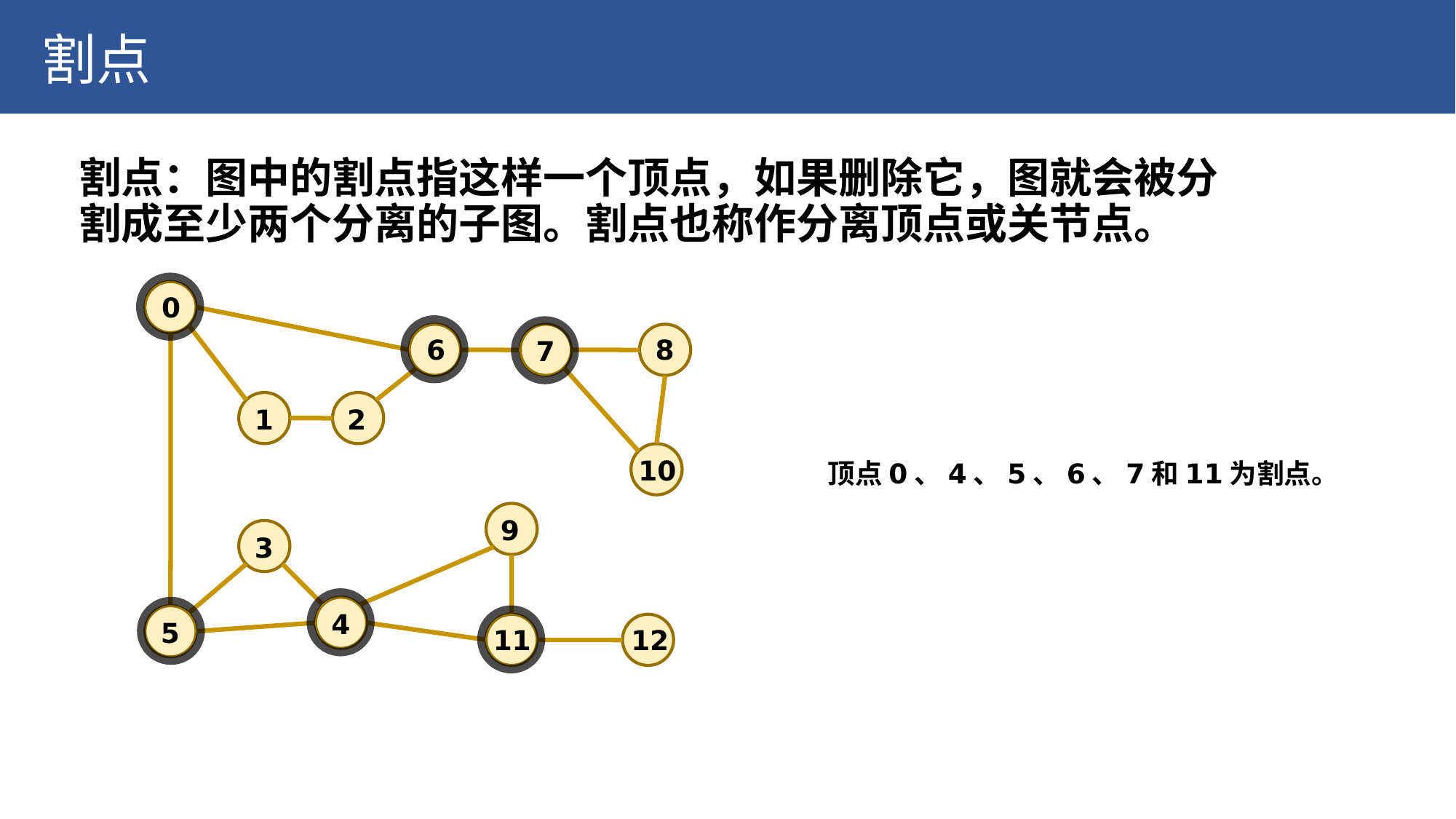

割点
割点：图中的割点指这样一个顶点，如果删除它，图就会被分割成至少两个分离的子图。割点也称作分离顶点或关节点。

0

6
8
7

1
2

10

9

3

4

5

11
12

顶点0、4、5、6、7和11为割点。